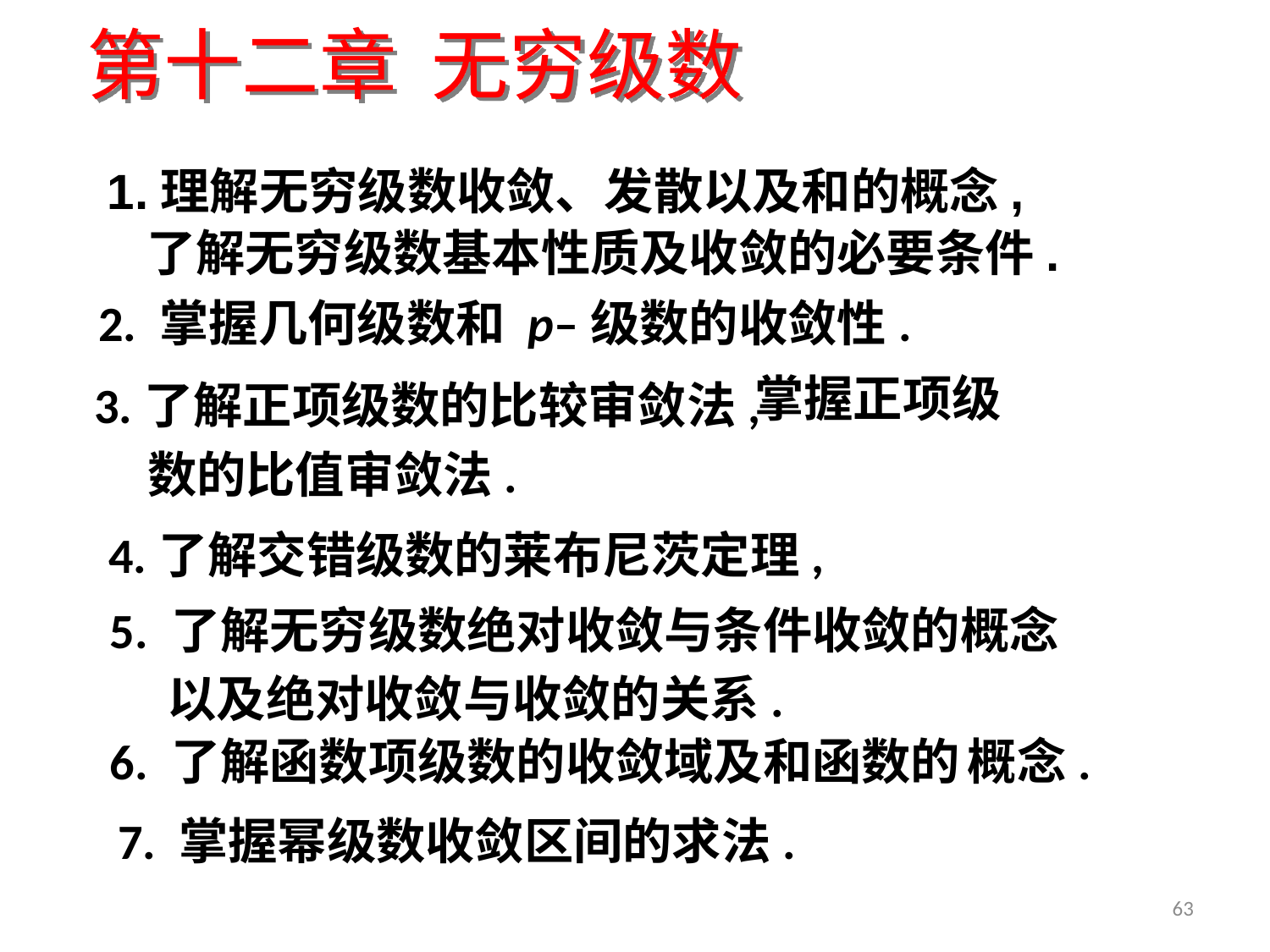

第十二章  无穷级数
1.理解无穷级数收敛、发散以及和的概念,
了解无穷级数基本性质及收敛的必要条件.
 2. 掌握几何级数和 p–级数的收敛性.
3.了解正项级数的比较审敛法,
掌握正项级
数的比值审敛法.
 4.了解交错级数的莱布尼茨定理,
  5. 了解无穷级数绝对收敛与条件收敛的概念
以及绝对收敛与收敛的关系.
  6. 了解函数项级数的收敛域及和函数的
概念.
 7. 掌握幂级数收敛区间的求法.
63